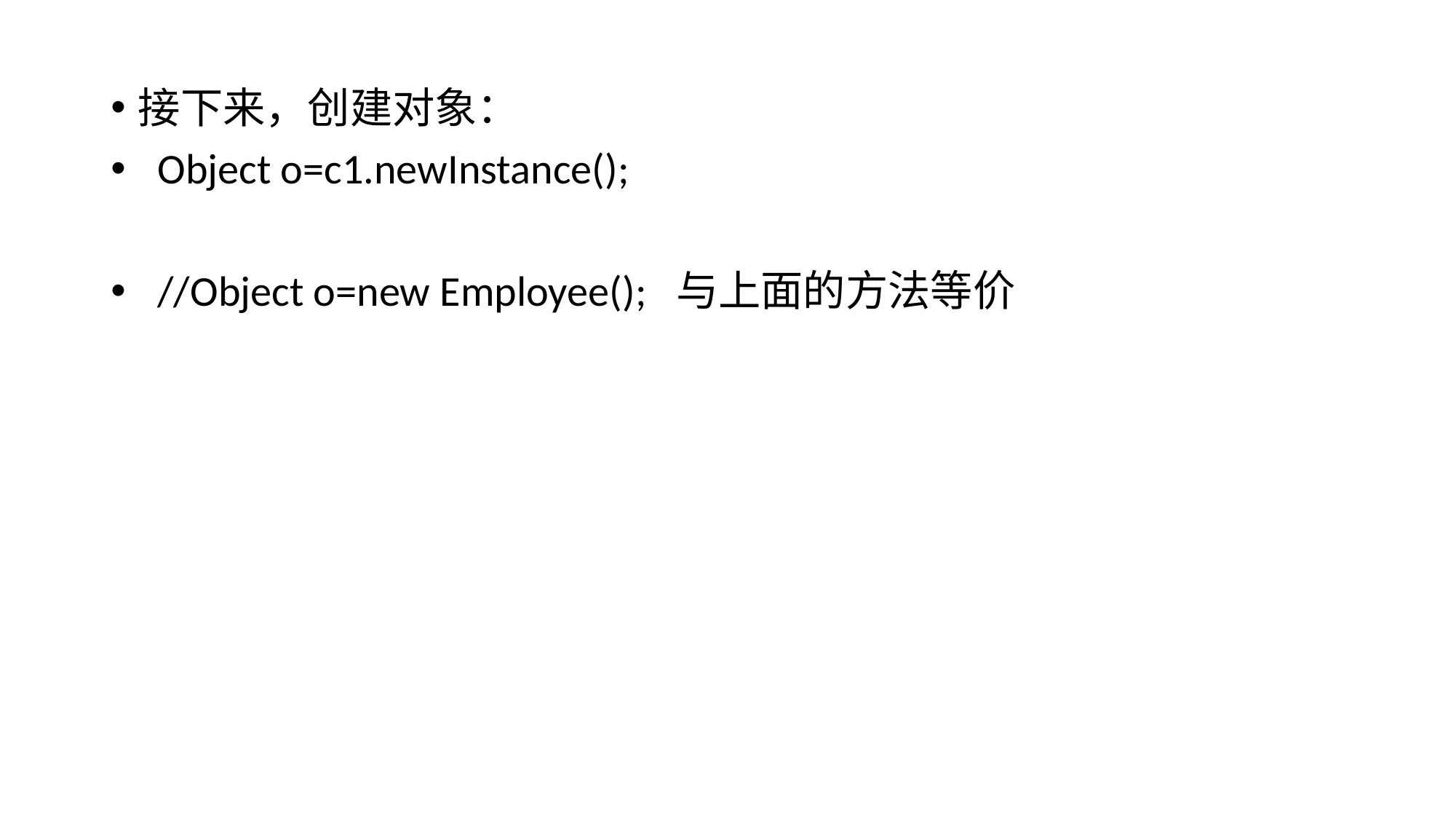

接下来，创建对象：
  Object o=c1.newInstance();

  //Object o=new Employee();  与上面的方法等价